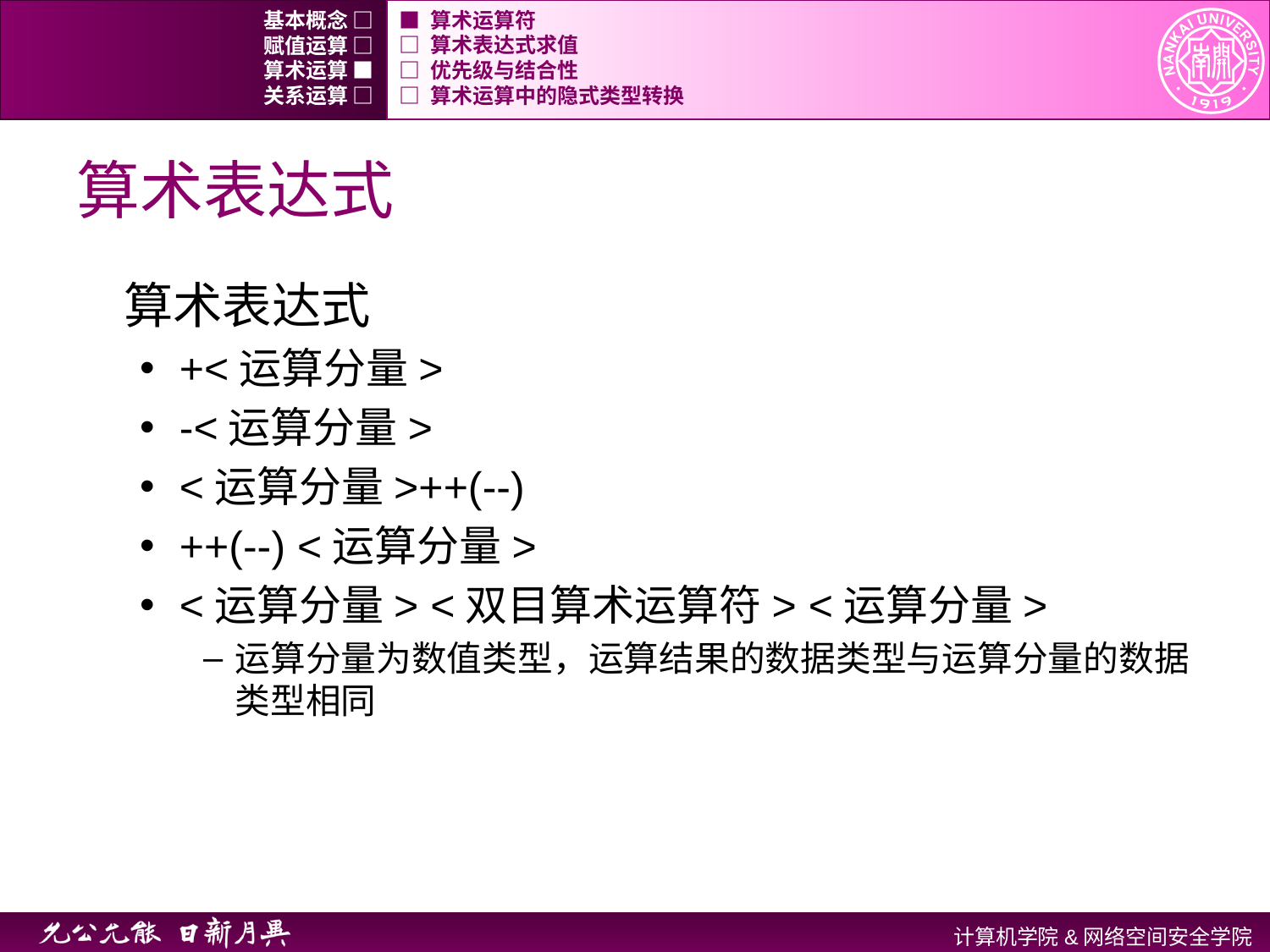

基本概念 □
■ 算术运算符
赋值运算 □
□ 算术表达式求值
算术运算 ■
□ 优先级与结合性
关系运算 □
□ 算术运算中的隐式类型转换
# 算术表达式
算术表达式
+<运算分量>
-<运算分量>
<运算分量>++(--)
++(--) <运算分量>
<运算分量> <双目算术运算符> <运算分量>
运算分量为数值类型，运算结果的数据类型与运算分量的数据类型相同